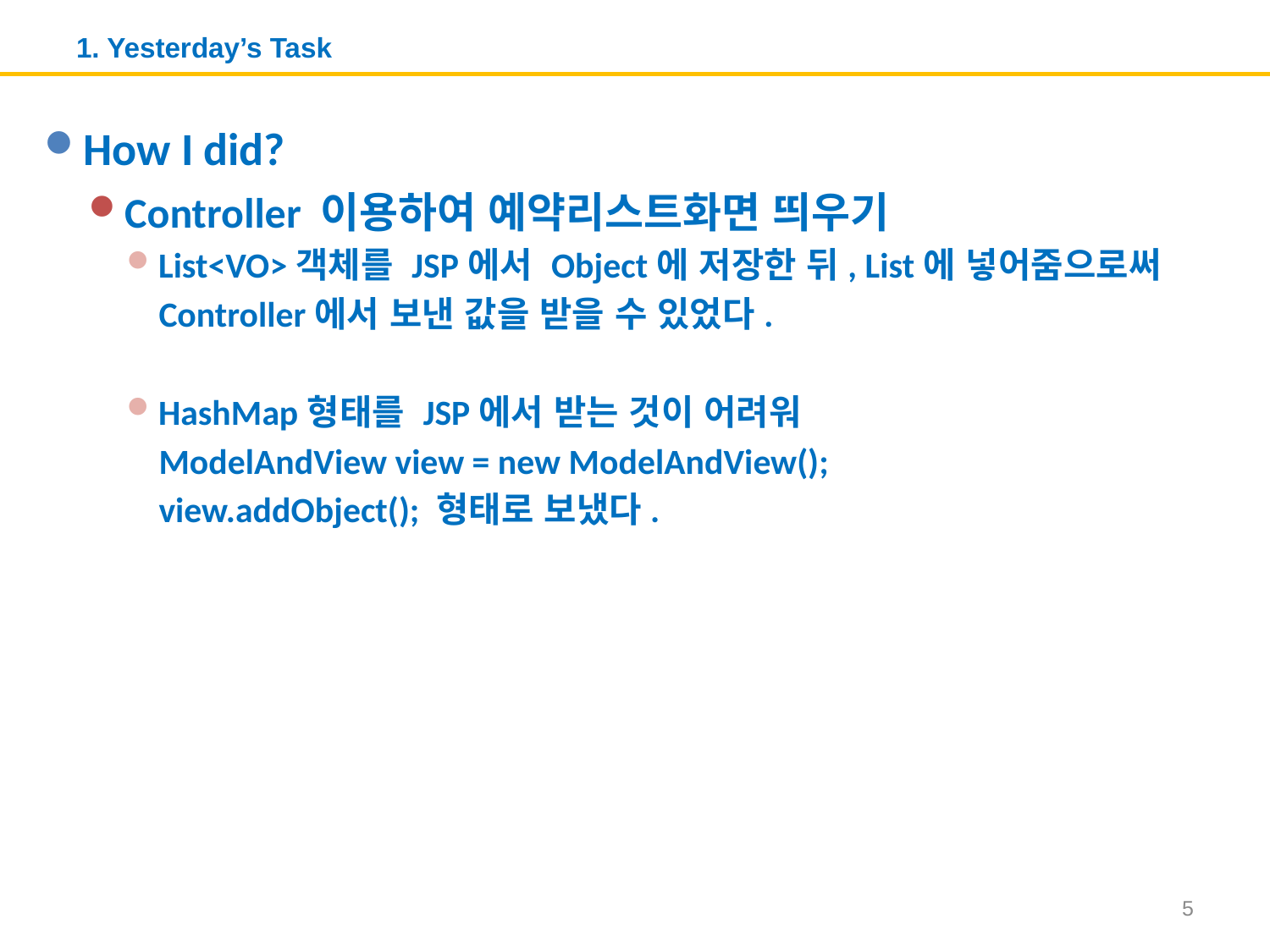

# 1. Yesterday’s Task
How I did?
Controller 이용하여 예약리스트화면 띄우기
List<VO>객체를 JSP에서 Object에 저장한 뒤, List에 넣어줌으로써
    Controller에서 보낸 값을 받을 수 있었다.

HashMap형태를 JSP에서 받는 것이 어려워
    ModelAndView view = new ModelAndView();
    view.addObject(); 형태로 보냈다.
5